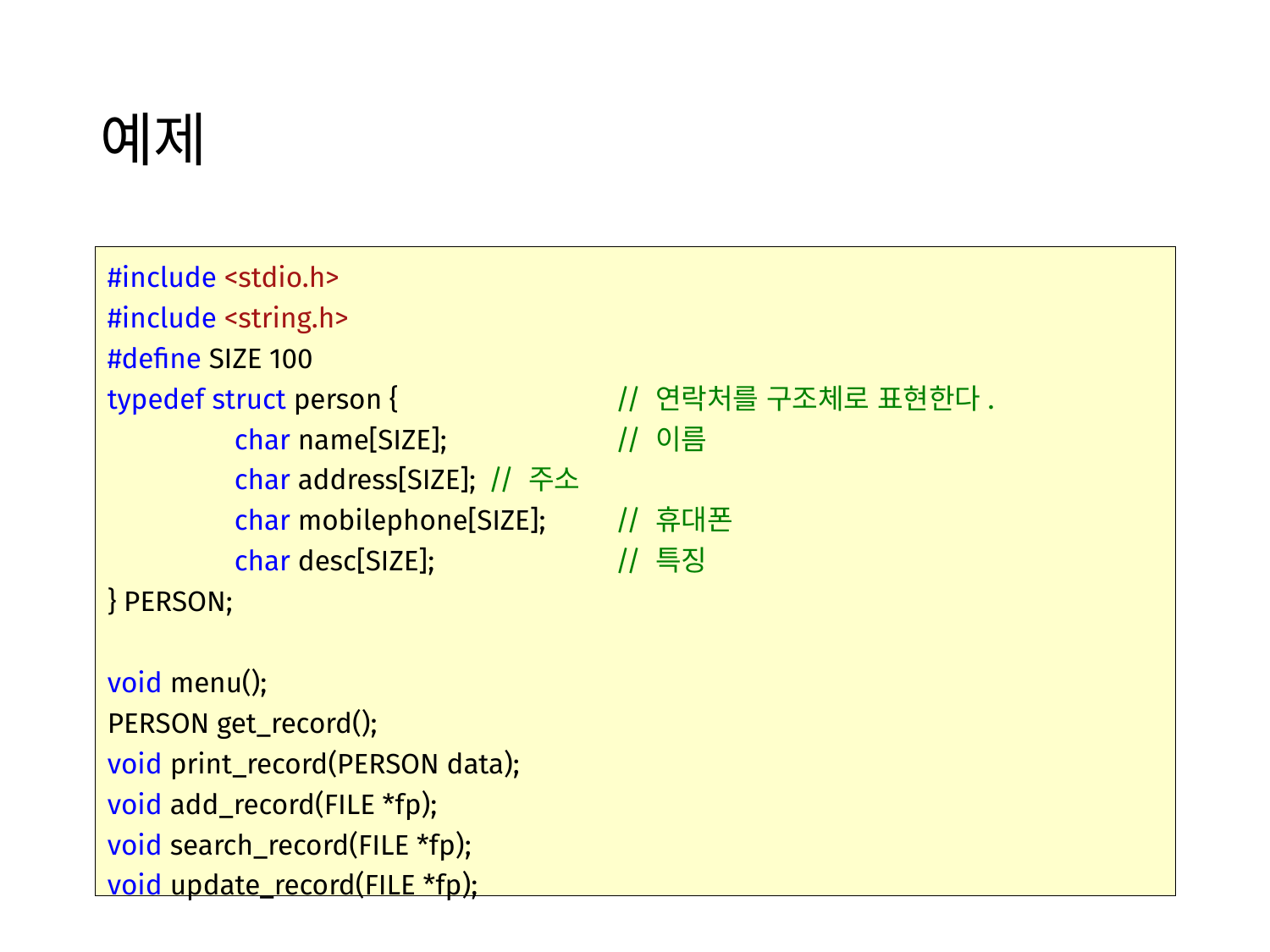

# 예제
#include <stdio.h>
#include <string.h>
#define SIZE 100
typedef struct person {		// 연락처를 구조체로 표현한다.
	char name[SIZE];		// 이름
	char address[SIZE];	// 주소
	char mobilephone[SIZE];	// 휴대폰
	char desc[SIZE];		// 특징
} PERSON;

void menu();
PERSON get_record();
void print_record(PERSON data);
void add_record(FILE *fp);
void search_record(FILE *fp);
void update_record(FILE *fp);